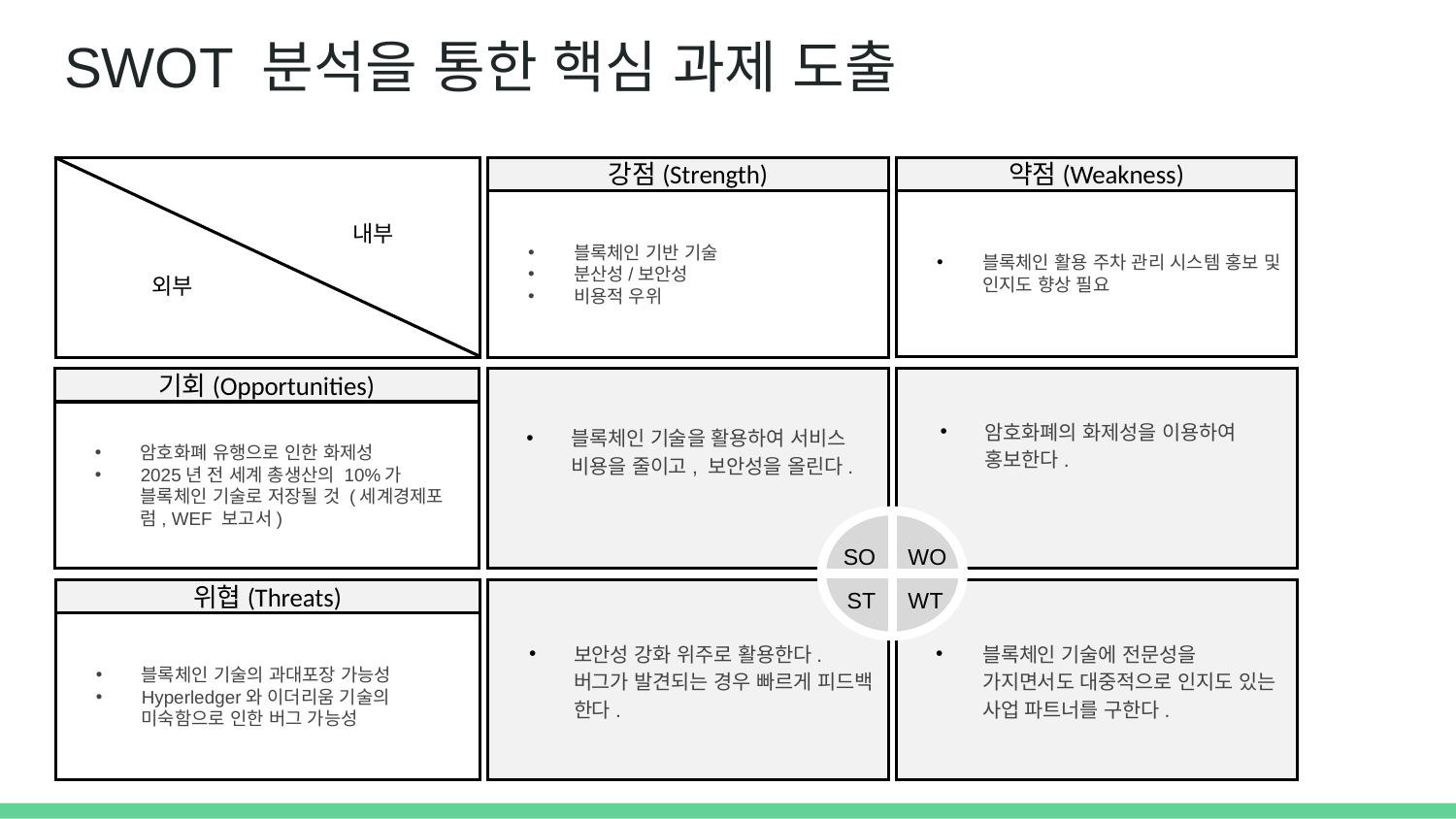

# SWOT 분석을 통한 핵심 과제 도출

강점(Strength)
약점(Weakness)
블록체인 활용 주차 관리 시스템 홍보 및 인지도 향상 필요
블록체인 기반 기술
분산성/보안성
비용적 우위
내부
외부
기회(Opportunities)
블록체인 기술을 활용하여 서비스 비용을 줄이고, 보안성을 올린다.

암호화폐의 화제성을 이용하여 홍보한다.

암호화폐 유행으로 인한 화제성
2025년 전 세계 총생산의 10%가 블록체인 기술로 저장될 것 (세계경제포럼, WEF 보고서)

WO
SO
ST
WT
위협(Threats)
보안성 강화 위주로 활용한다. 버그가 발견되는 경우 빠르게 피드백 한다.
블록체인 기술에 전문성을 가지면서도 대중적으로 인지도 있는 사업 파트너를 구한다.
블록체인 기술의 과대포장 가능성
Hyperledger와 이더리움 기술의 미숙함으로 인한 버그 가능성